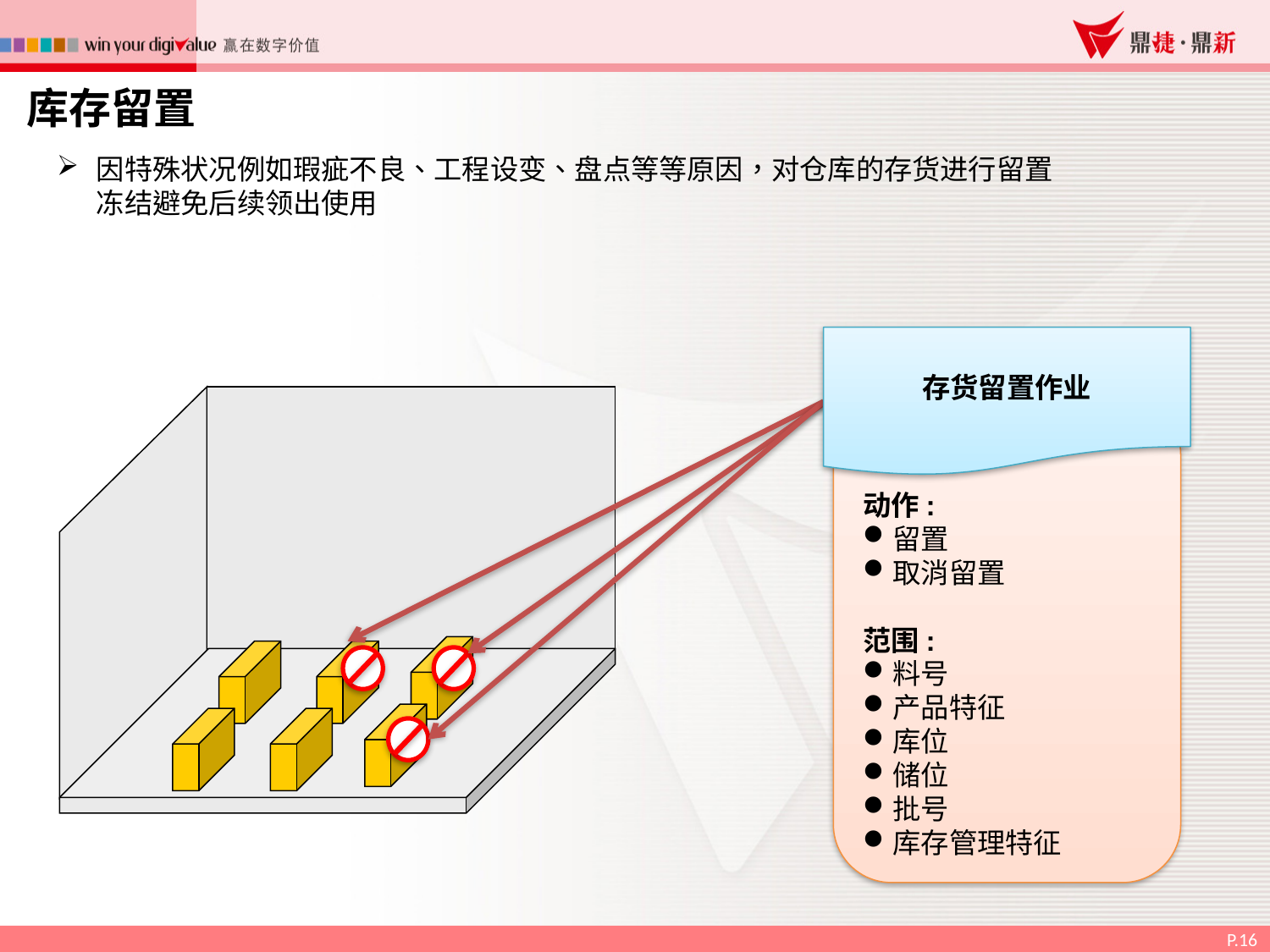

库存留置
因特殊状况例如瑕疵不良、工程设变、盘点等等原因，对仓库的存货进行留置冻结避免后续领出使用
存货留置作业

动作:
留置
取消留置

范围:
料号
产品特征
库位
储位
批号
库存管理特征